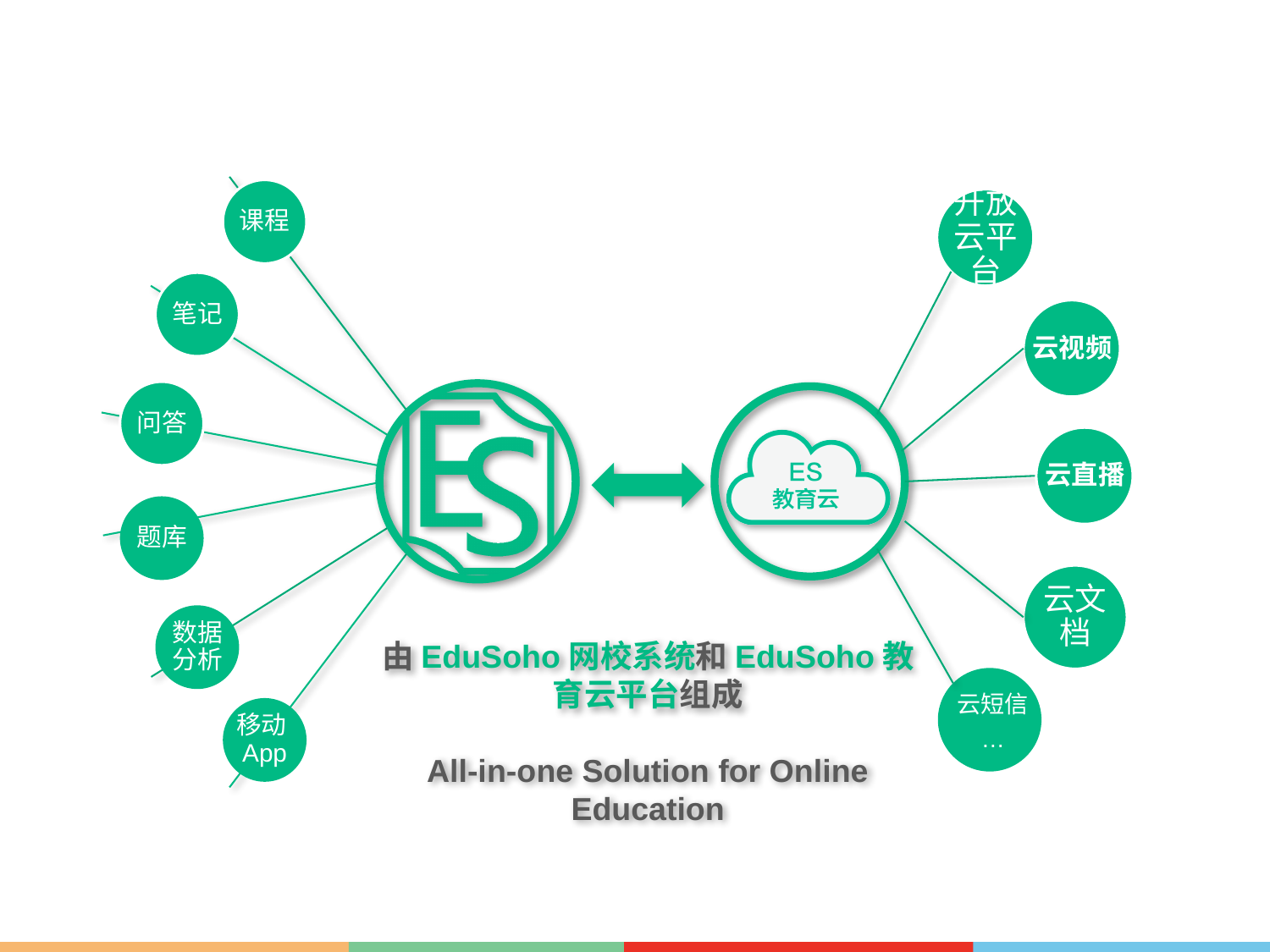

课程

开放云平台

笔记

云视频

问答

云直播

题库

云文档

数据分析

由EduSoho网校系统和EduSoho教育云平台组成

All-in-one Solution for Online Education

云短信
…

移动App